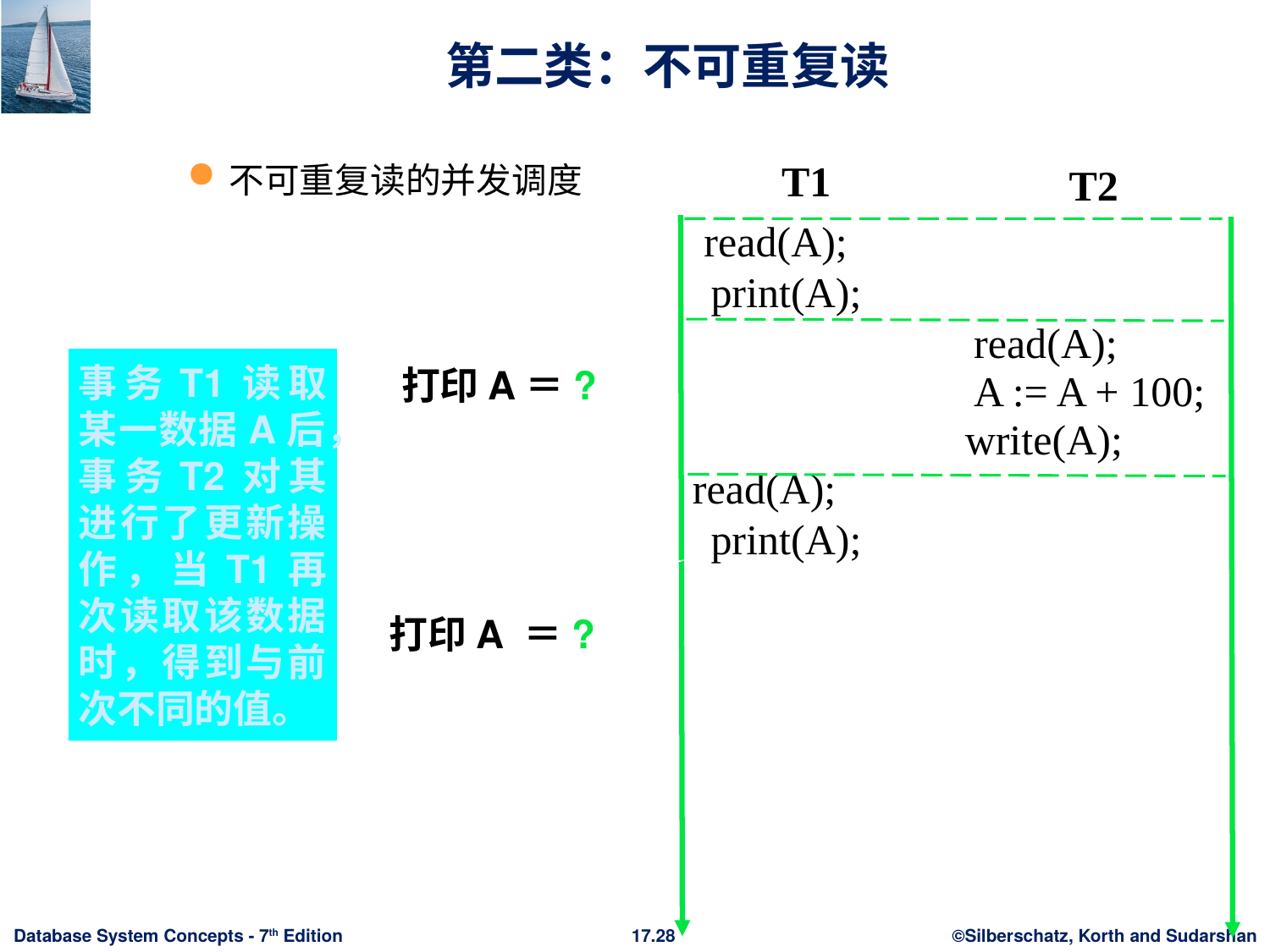

# 第二类：不可重复读
T1
T2
       read(A);
　   print(A);

        read(A);
　   print(A);

      read(A);
      A := A + 100;
       write(A);

不可重复读的并发调度
打印A＝?
事务T1读取某一数据A后，事务T2对其进行了更新操作，当T1再次读取该数据时，得到与前次不同的值。
打印A ＝?